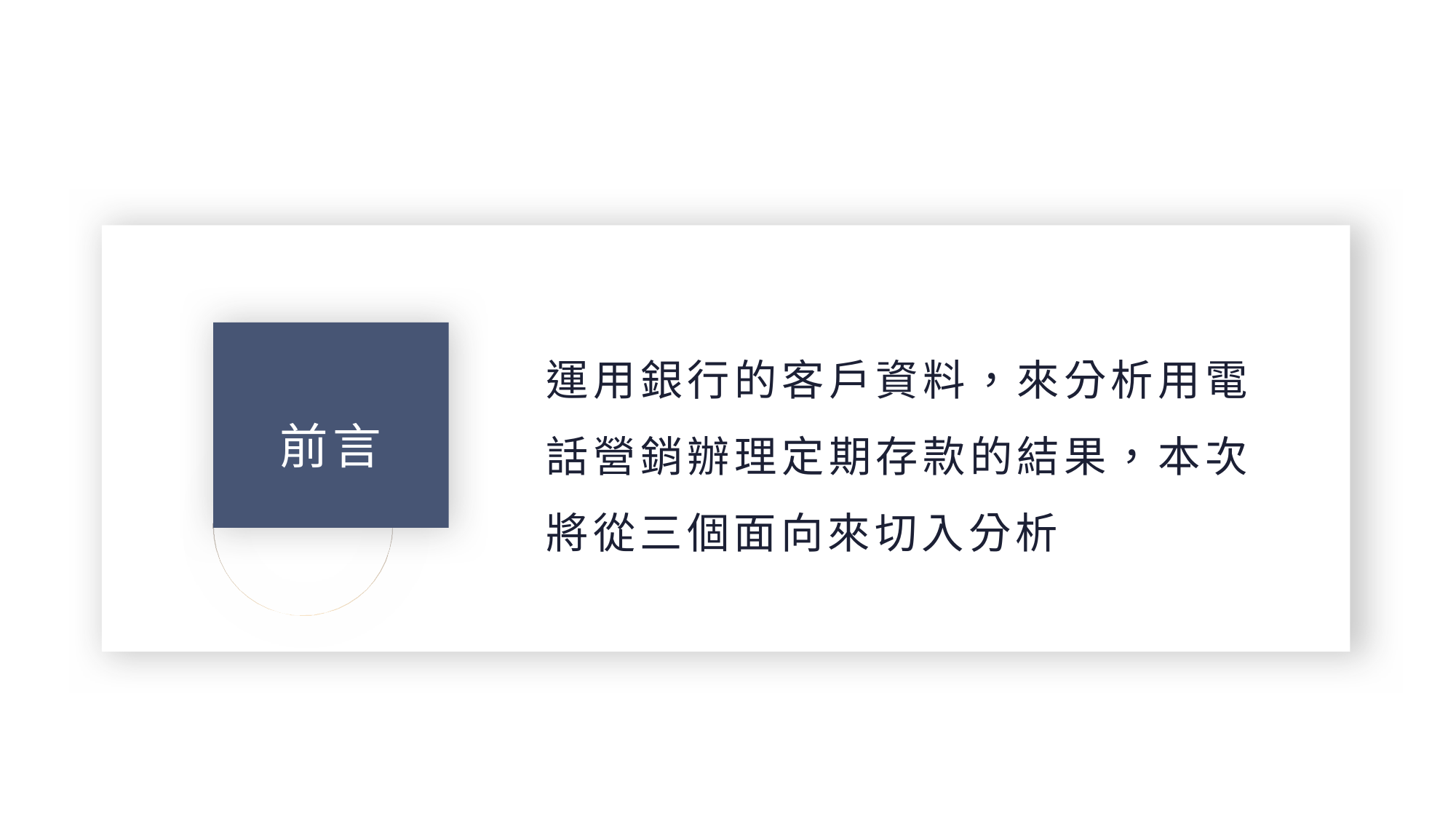

運用銀行的客戶資料，來分析用電話營銷辦理定期存款的結果，本次將從三個面向來切入分析
前言